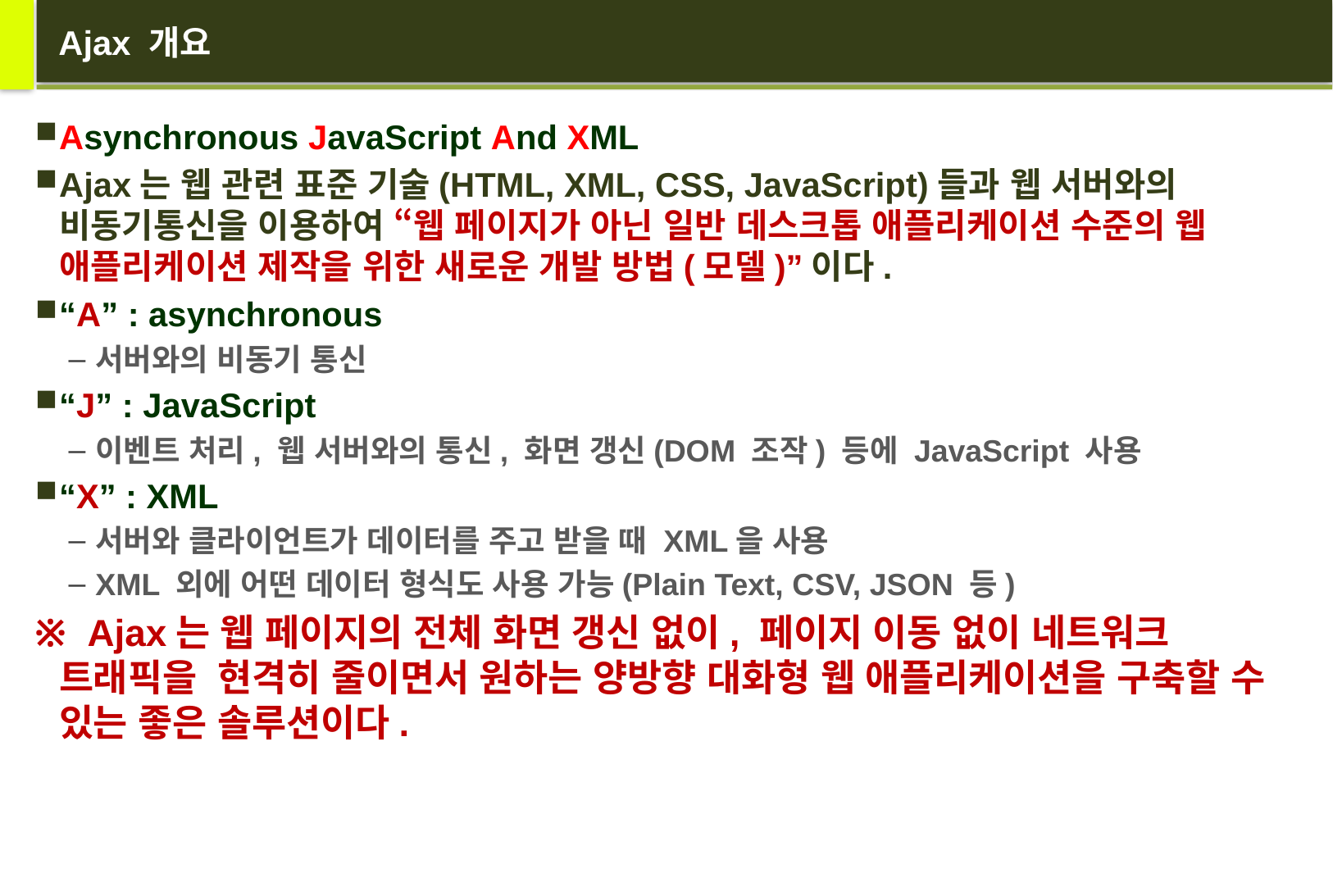

# Ajax 개요
Asynchronous JavaScript And XML
Ajax는 웹 관련 표준 기술(HTML, XML, CSS, JavaScript)들과 웹 서버와의 비동기통신을 이용하여 “웹 페이지가 아닌 일반 데스크톱 애플리케이션 수준의 웹 애플리케이션 제작을 위한 새로운 개발 방법(모델)”이다.
“A” : asynchronous
서버와의 비동기 통신
“J” : JavaScript
이벤트 처리, 웹 서버와의 통신, 화면 갱신(DOM 조작) 등에 JavaScript 사용
“X” : XML
서버와 클라이언트가 데이터를 주고 받을 때 XML을 사용
XML 외에 어떤 데이터 형식도 사용 가능(Plain Text, CSV, JSON 등)
※  Ajax는 웹 페이지의 전체 화면 갱신 없이, 페이지 이동 없이 네트워크 트래픽을  현격히 줄이면서 원하는 양방향 대화형 웹 애플리케이션을 구축할 수 있는 좋은 솔루션이다.